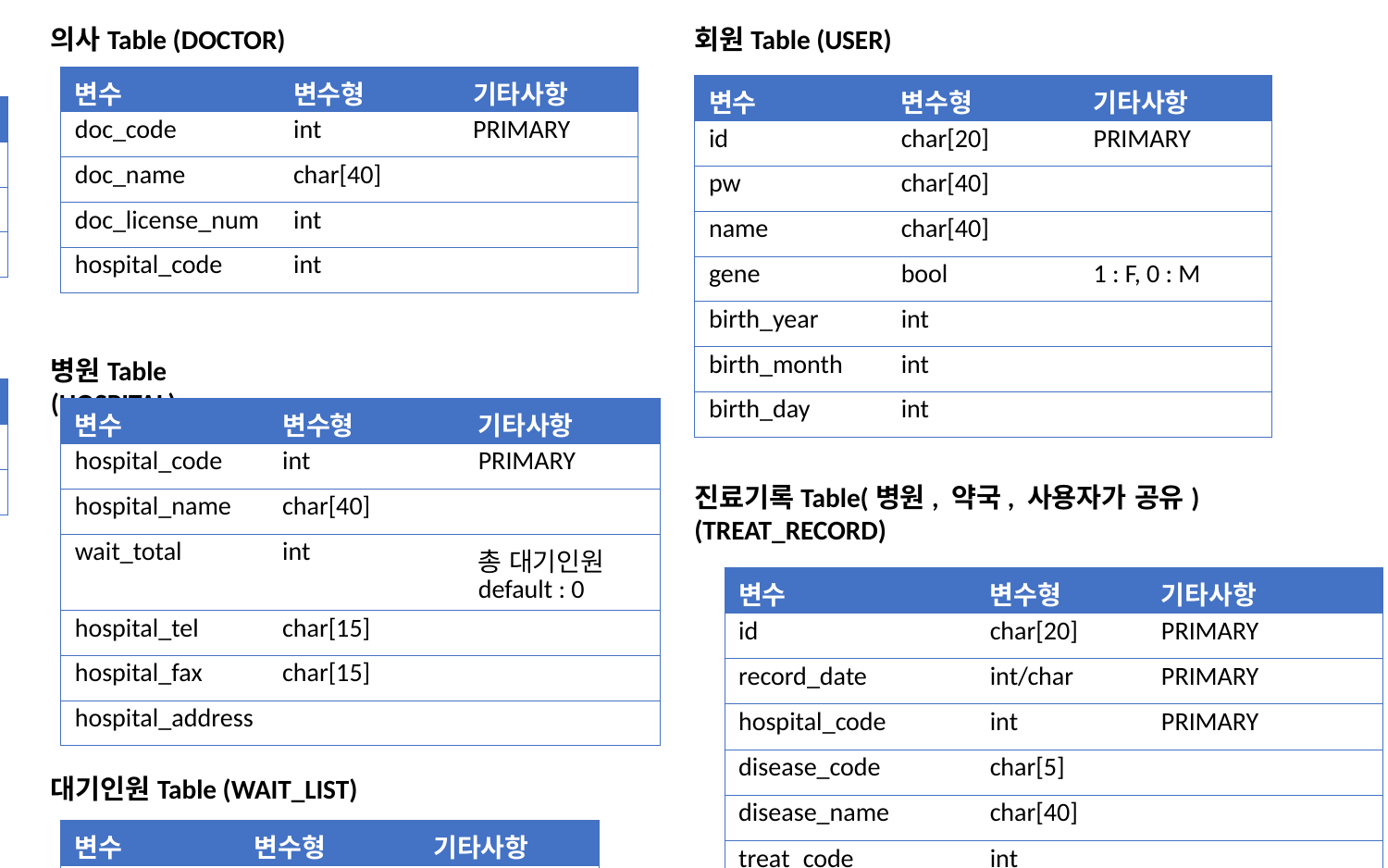

의사Table (DOCTOR)
회원Table (USER)
약사Table (PHARMACIST)
| 변수 | 변수형 | 기타사항 |
| --- | --- | --- |
| doc\_code | int | PRIMARY |
| doc\_name | char[40] |  |
| doc\_license\_num | int |  |
| hospital\_code | int |  |
| 변수 | 변수형 | 기타사항 |
| --- | --- | --- |
| id | char[20] | PRIMARY |
| pw | char[40] |  |
| name | char[40] |  |
| gene | bool | 1 : F, 0 : M |
| birth\_year | int |  |
| birth\_month | int |  |
| birth\_day | int |  |
| 변수 | 변수형 | 기타사항 |
| --- | --- | --- |
| pharmst\_code | int | PRIMARY |
| pharmst\_name | char[40] |  |
| pharm\_code | int |  |
약국Table (PHARMACY)
병원Table (HOSPITAL)
| 변수 | 변수형 | 기타사항 |
| --- | --- | --- |
| pharm\_code | int | PRIMARY |
| pharm\_name | char[40] |  |
| 변수 | 변수형 | 기타사항 |
| --- | --- | --- |
| hospital\_code | int | PRIMARY |
| hospital\_name | char[40] |  |
| wait\_total | int | 총 대기인원 default : 0 |
| hospital\_tel | char[15] |  |
| hospital\_fax | char[15] |  |
| hospital\_address |  |  |
처방Table(병원, 약국, 사용자가 공유)
(MEDICAL_RECORD)
진료기록Table(병원, 약국, 사용자가 공유)
(TREAT_RECORD)
| 변수 | 변수형 | 기타사항 |
| --- | --- | --- |
| id | char[20] | PRIMARY |
| record\_date | int/char | PRIMARY |
| hospital\_code | int | PRIMARY |
| disease\_code | char[5] |  |
| disease\_name | char[40] |  |
| treat\_code | int |  |
| 변수 | 변수형 | 기타사항 |
| --- | --- | --- |
| id | char[20] | PRIMARY |
| treat\_code | Int | PRIMARY |
| valid\_date | int |  |
| is\_used | bool | 1 : 사용, 0 : 미사용 default : 0 |
| medicine\_name | char[20] |  |
| medicine\_once\_num | float | 반개 투여하는경우 있음. |
| medicine\_day\_num | int |  |
| notice | char[100] |  |
대기인원Table (WAIT_LIST)
| 변수 | 변수형 | 기타사항 |
| --- | --- | --- |
| wait\_num | int | PRIMARY 대기번호 |
| hospital\_code | int | PRIMARY |
| user\_id | char[20] |  |